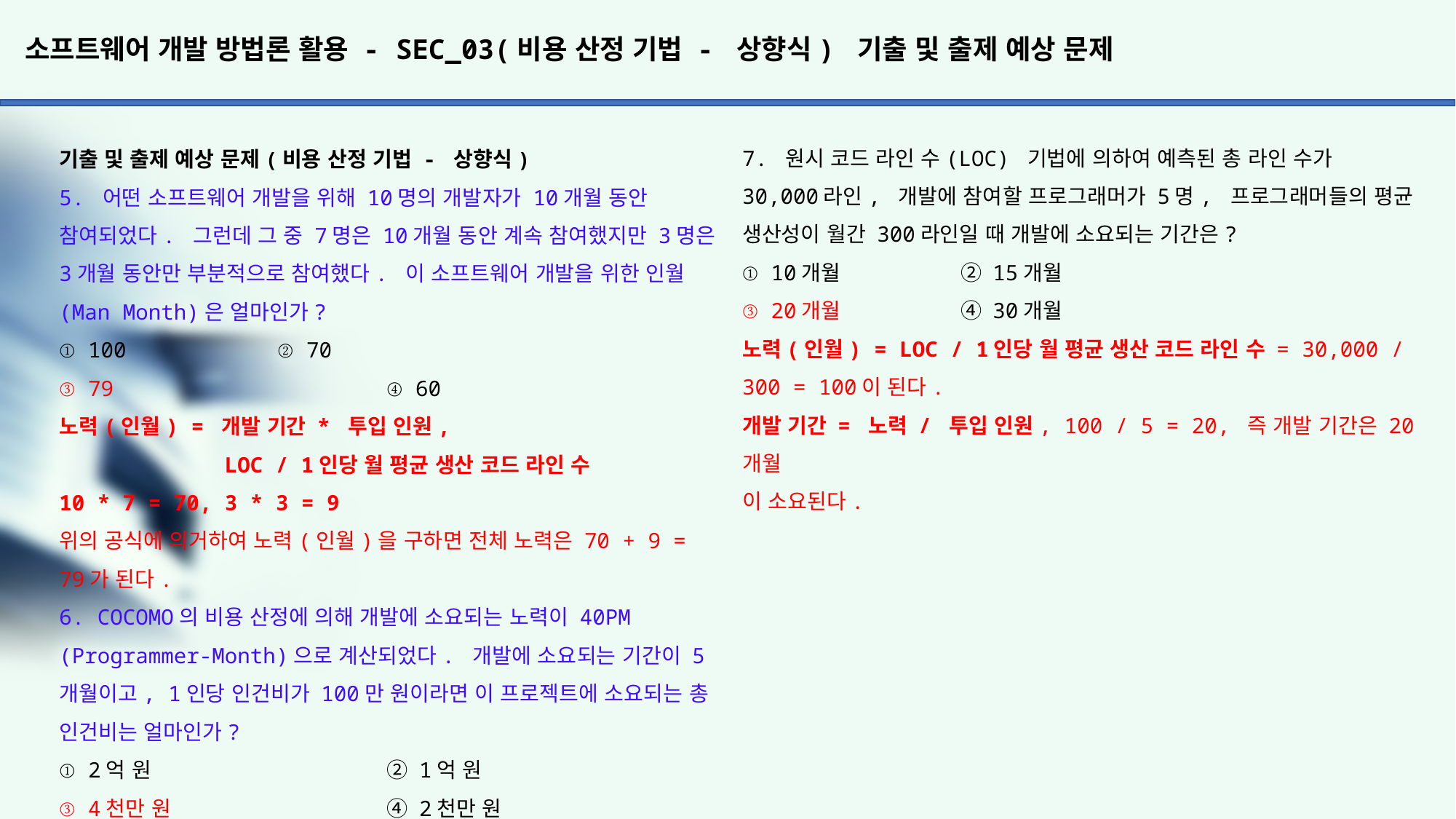

# 소프트웨어 개발 방법론 활용 - SEC_03(비용 산정 기법 - 상향식) 기출 및 출제 예상 문제
7. 원시 코드 라인 수(LOC) 기법에 의하여 예측된 총 라인 수가
30,000라인, 개발에 참여할 프로그래머가 5명, 프로그래머들의 평균 생산성이 월간 300라인일 때 개발에 소요되는 기간은?
① 10개월		② 15개월
③ 20개월 		④ 30개월
노력(인월) = LOC / 1인당 월 평균 생산 코드 라인 수 = 30,000 / 300 = 100이 된다.
개발 기간 = 노력 / 투입 인원, 100 / 5 = 20, 즉 개발 기간은 20개월
이 소요된다.
기출 및 출제 예상 문제(비용 산정 기법 - 상향식)
5. 어떤 소프트웨어 개발을 위해 10명의 개발자가 10개월 동안
참여되었다. 그런데 그 중 7명은 10개월 동안 계속 참여했지만 3명은 3개월 동안만 부분적으로 참여했다. 이 소프트웨어 개발을 위한 인월(Man Month)은 얼마인가?
① 100		② 70
③ 79			④ 60
노력(인월) = 개발 기간 * 투입 인원,
             LOC / 1인당 월 평균 생산 코드 라인 수
10 * 7 = 70, 3 * 3 = 9
위의 공식에 의거하여 노력(인월)을 구하면 전체 노력은 70 + 9 = 79가 된다.
6. COCOMO의 비용 산정에 의해 개발에 소요되는 노력이 40PM
(Programmer-Month)으로 계산되었다. 개발에 소요되는 기간이 5
개월이고, 1인당 인건비가 100만 원이라면 이 프로젝트에 소요되는 총 인건비는 얼마인가?
① 2억 원 			② 1억 원
③ 4천만 원		④ 2천만 원
개발 비용(총 인건비) = 노력(인월) * 단위 비용(1인당 월 평균
인건비) 이다.
하여, 40 * 1,000,000 = 40,000,000 즉 4천만 원이 된다.
COCOMO(COnstructive COst Model) 모형은 보헴(Boehm)이 제안한
것으로, 원시 프로그램의 규모인 LOC에 의한 비용 산정 기법이다.
▶ 개발할 소프트웨어의 규모(LOC)를 예측한 후 이를 소프트웨어
종류에 따라 다르게 책정되는 비용 산정 방정식에 대입하여 비용
을 산정한다.
▶ 비교적 작은 규모의 프로젝트들을 통계 분석한 결과를 반영한
모델이므로 중소 규모의 소프트웨어 프로젝트 비용 추정에 적합 하다.
▶ 같은 규모의 프로그램이라도 그 성격에 따라 비용이 다르게 산정된다.
▶ 비용 산정 결과는 프로젝트를 완성하는데 필요한 노력(Man-Month)으로 나타난다.